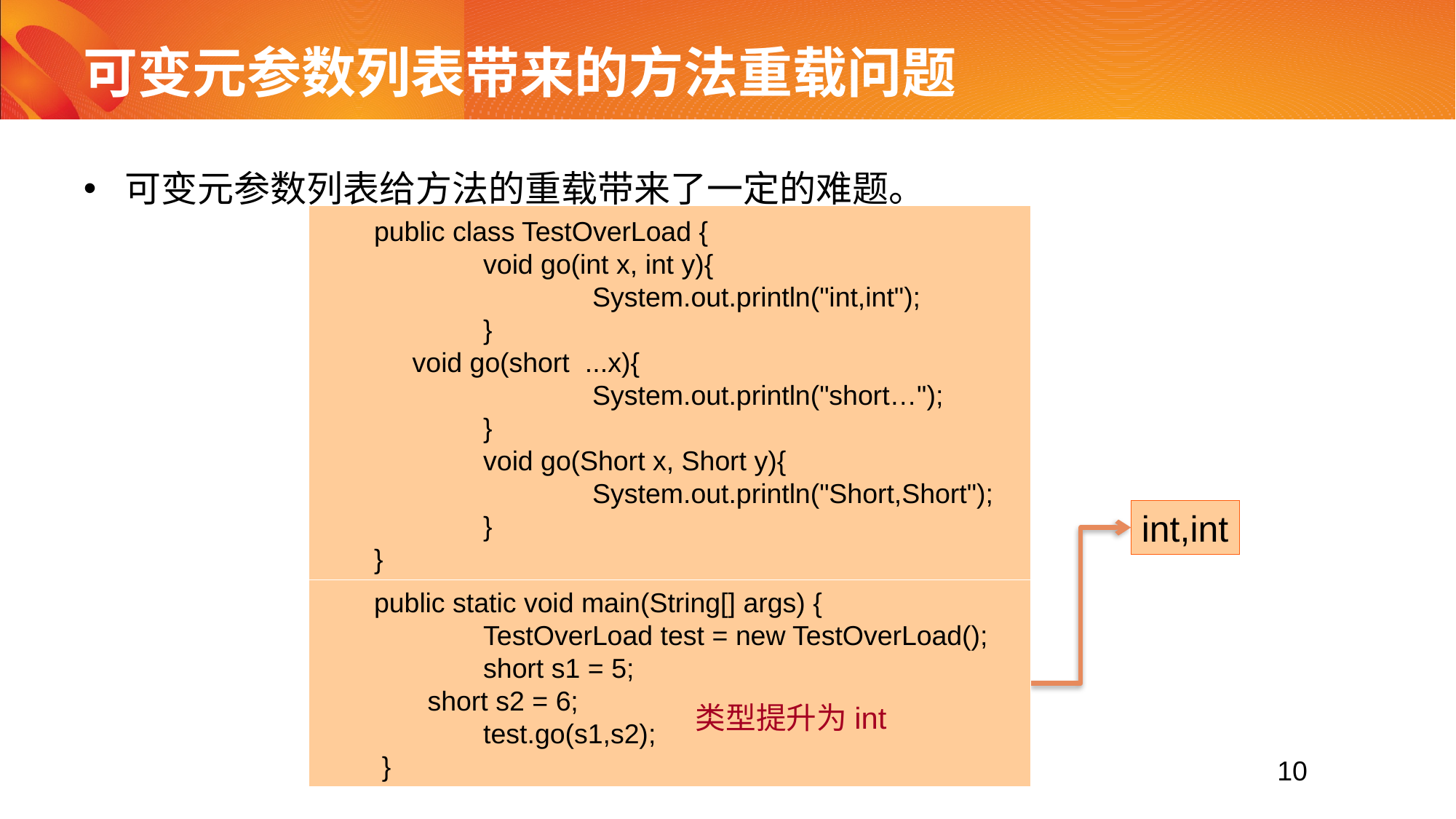

# 可变元参数列表带来的方法重载问题
可变元参数列表给方法的重载带来了一定的难题。

public class TestOverLoad {
	void go(int x, int y){
		System.out.println("int,int");
	}
     void go(short  ...x){
		System.out.println("short…");
	}
	void go(Short x, Short y){
		System.out.println("Short,Short");
	}
}
int,int
public static void main(String[] args) {
	TestOverLoad test = new TestOverLoad();
	short s1 = 5;
       short s2 = 6;
	test.go(s1,s2);
 }
类型提升为int